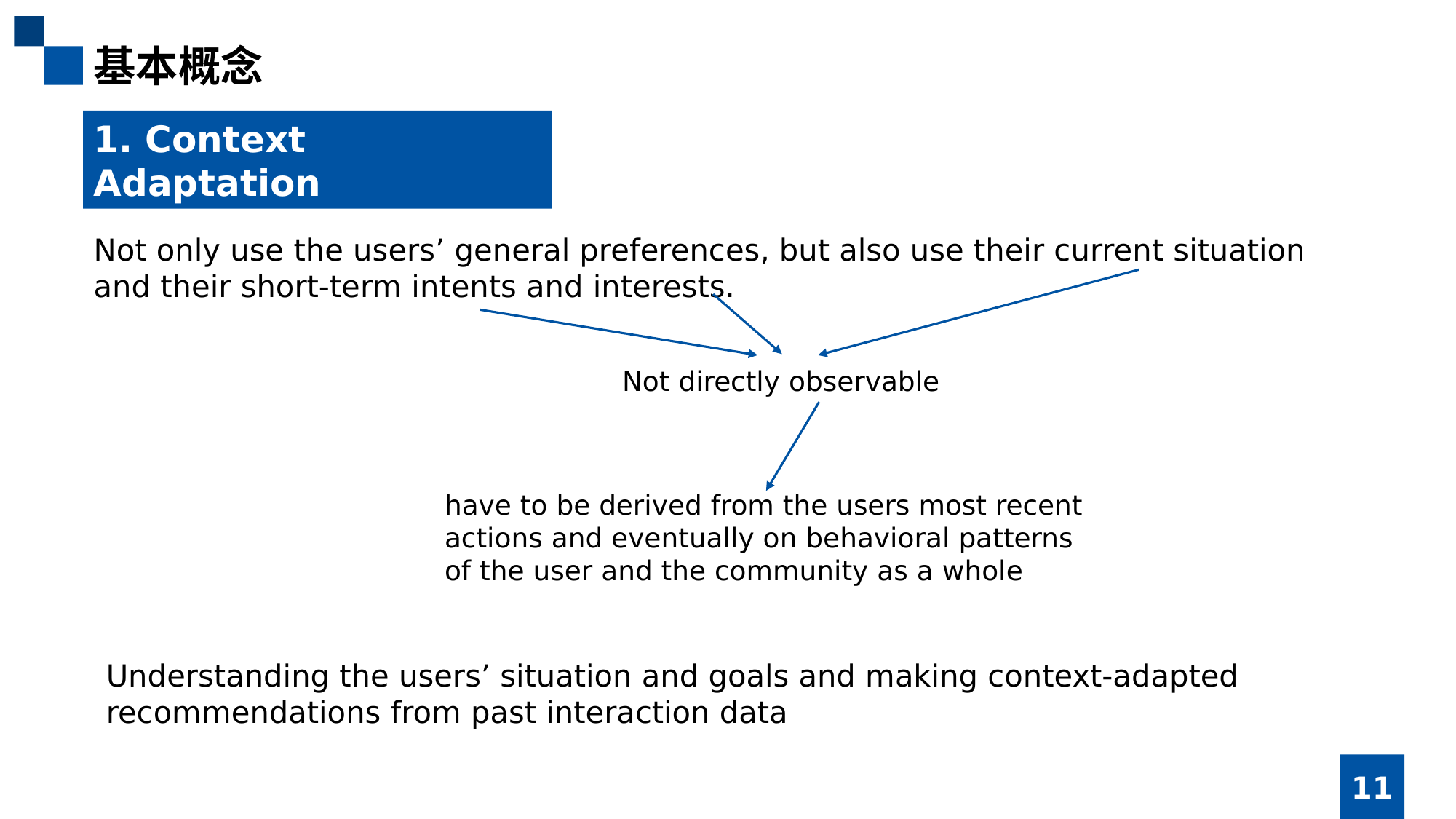

基本概念
1. Context Adaptation
Not only use the users’ general preferences, but also use their current situation and their short-term intents and interests.
Not directly observable
have to be derived from the users most recent actions and eventually on behavioral patterns of the user and the community as a whole
Understanding the users’ situation and goals and making context-adapted recommendations from past interaction data
11